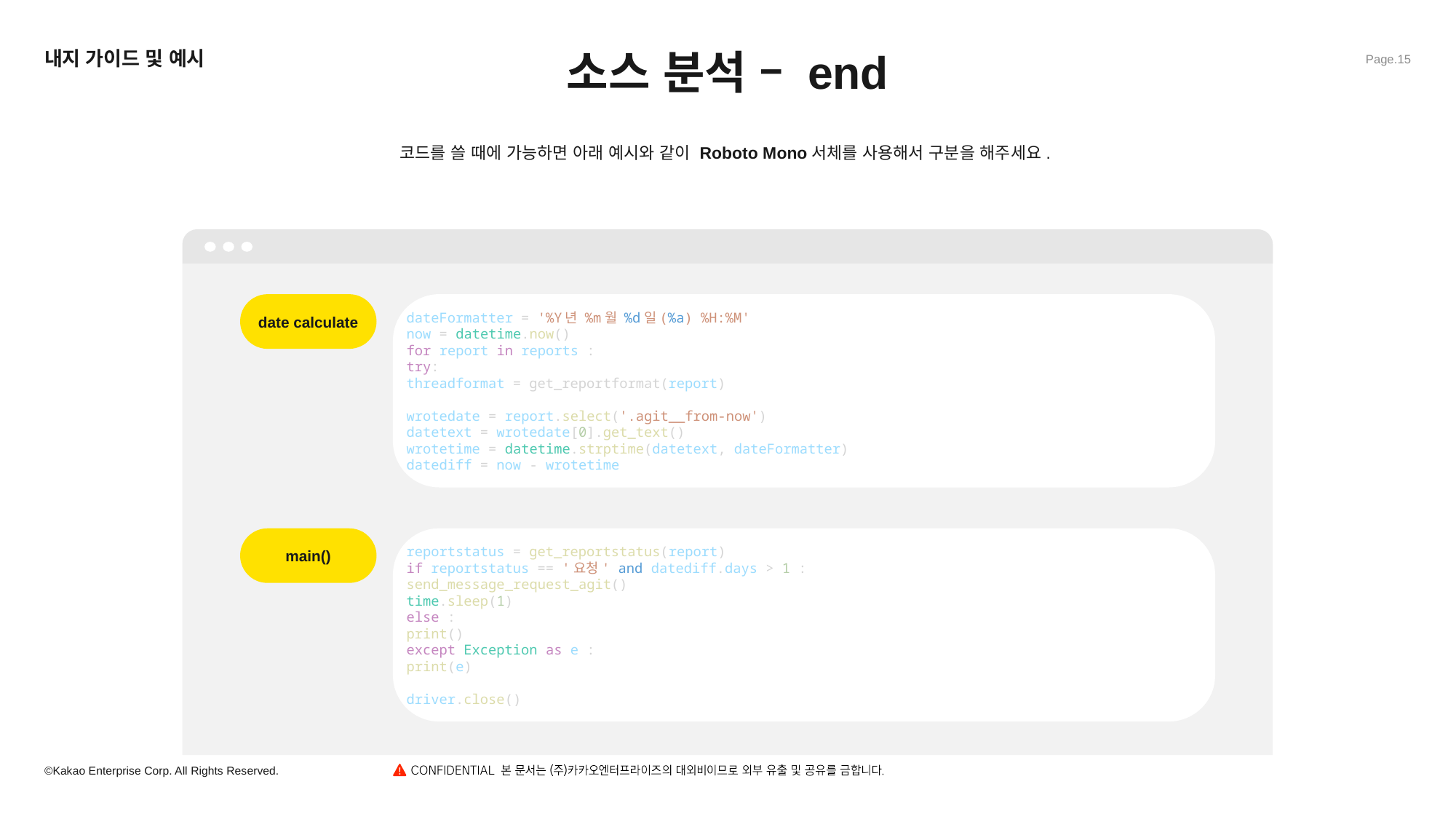

소스 분석 – end
내지 가이드 및 예시
코드를 쓸 때에 가능하면 아래 예시와 같이 Roboto Mono서체를 사용해서 구분을 해주세요.

date calculate
dateFormatter = '%Y년 %m월 %d일(%a) %H:%M'
now = datetime.now()
for report in reports :
try:
threadformat = get_reportformat(report)
wrotedate = report.select('.agit__from-now')
datetext = wrotedate[0].get_text()
wrotetime = datetime.strptime(datetext, dateFormatter)
datediff = now - wrotetime
main()
reportstatus = get_reportstatus(report)
if reportstatus == '요청' and datediff.days > 1 :
send_message_request_agit()
time.sleep(1)
else :
print()
except Exception as e :
print(e)
driver.close()